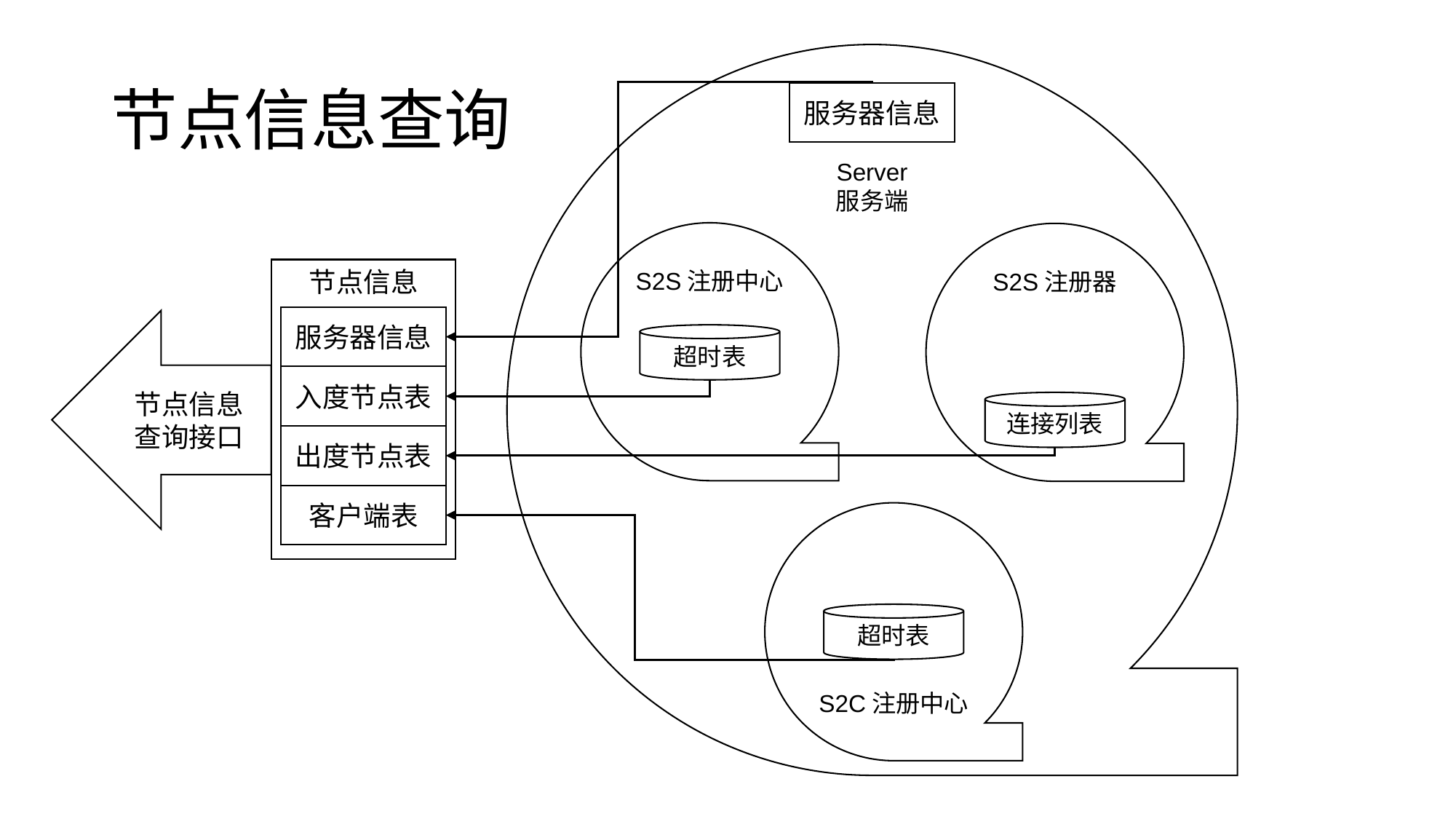

# 节点信息查询
Server
服务端
服务器信息
S2S注册中心
超时表
S2S注册器
连接列表
节点信息
服务器信息
入度节点表
出度节点表
客户端表
节点信息
查询接口
S2C注册中心
超时表